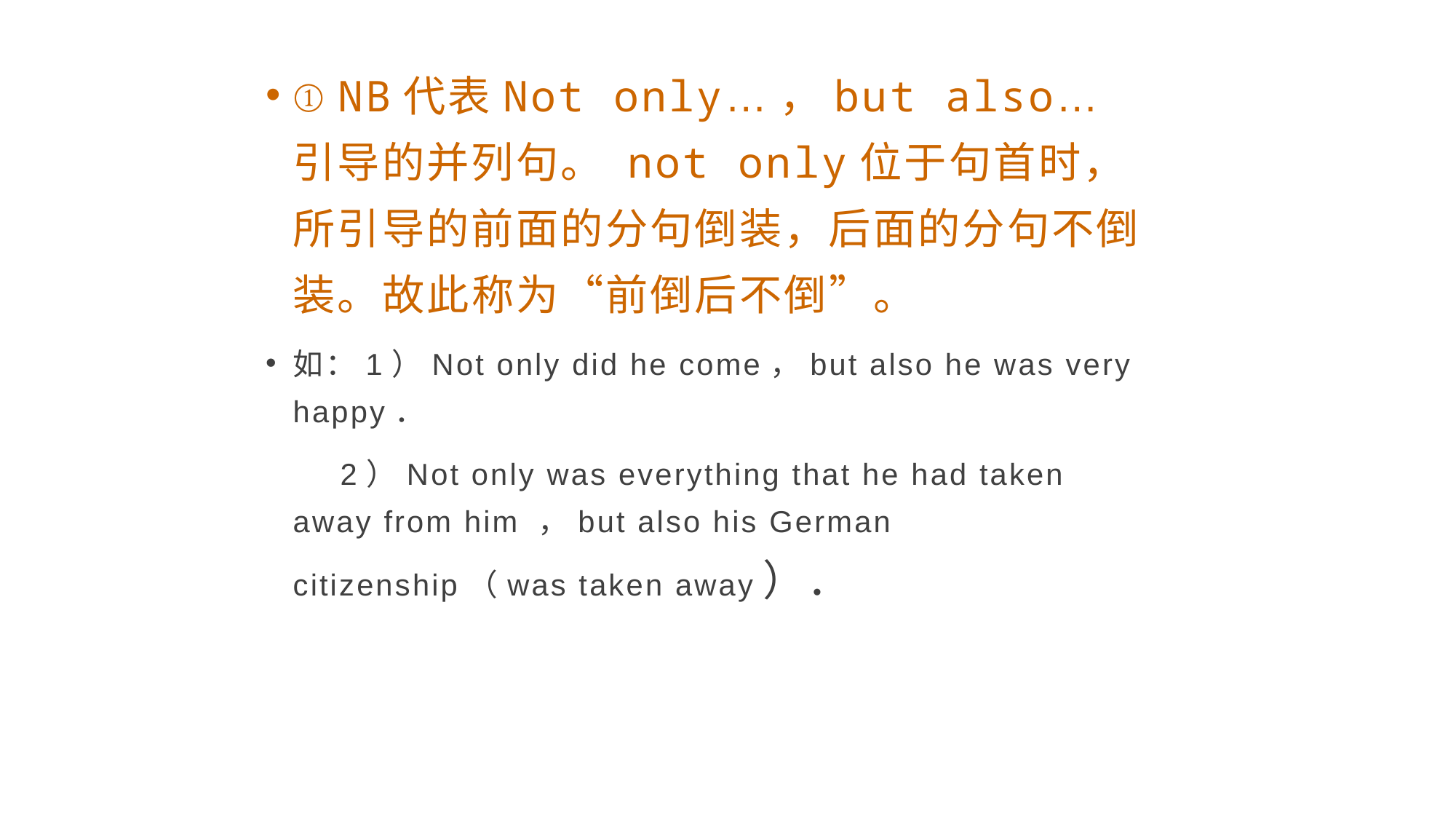

①NB代表Not only…，but also…引导的并列句。 not only位于句首时，所引导的前面的分句倒装，后面的分句不倒装。故此称为“前倒后不倒”。
如：1）Not only did he come，but also he was very happy．
       2）Not only was everything that he had taken away from him ，but also his German citizenship（was taken away）．